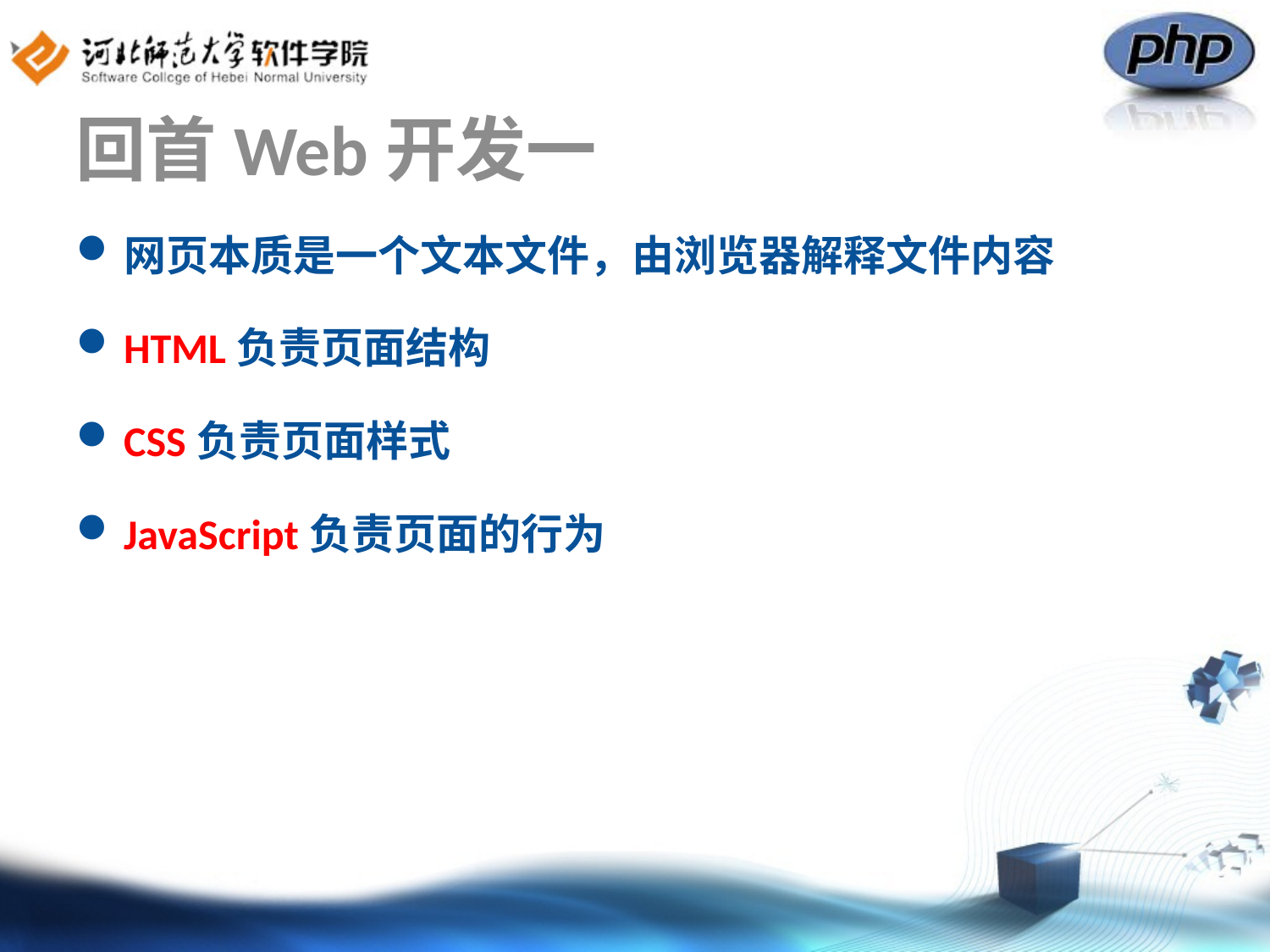

# 回首Web开发一
网页本质是一个文本文件，由浏览器解释文件内容
HTML负责页面结构
CSS负责页面样式
JavaScript负责页面的行为